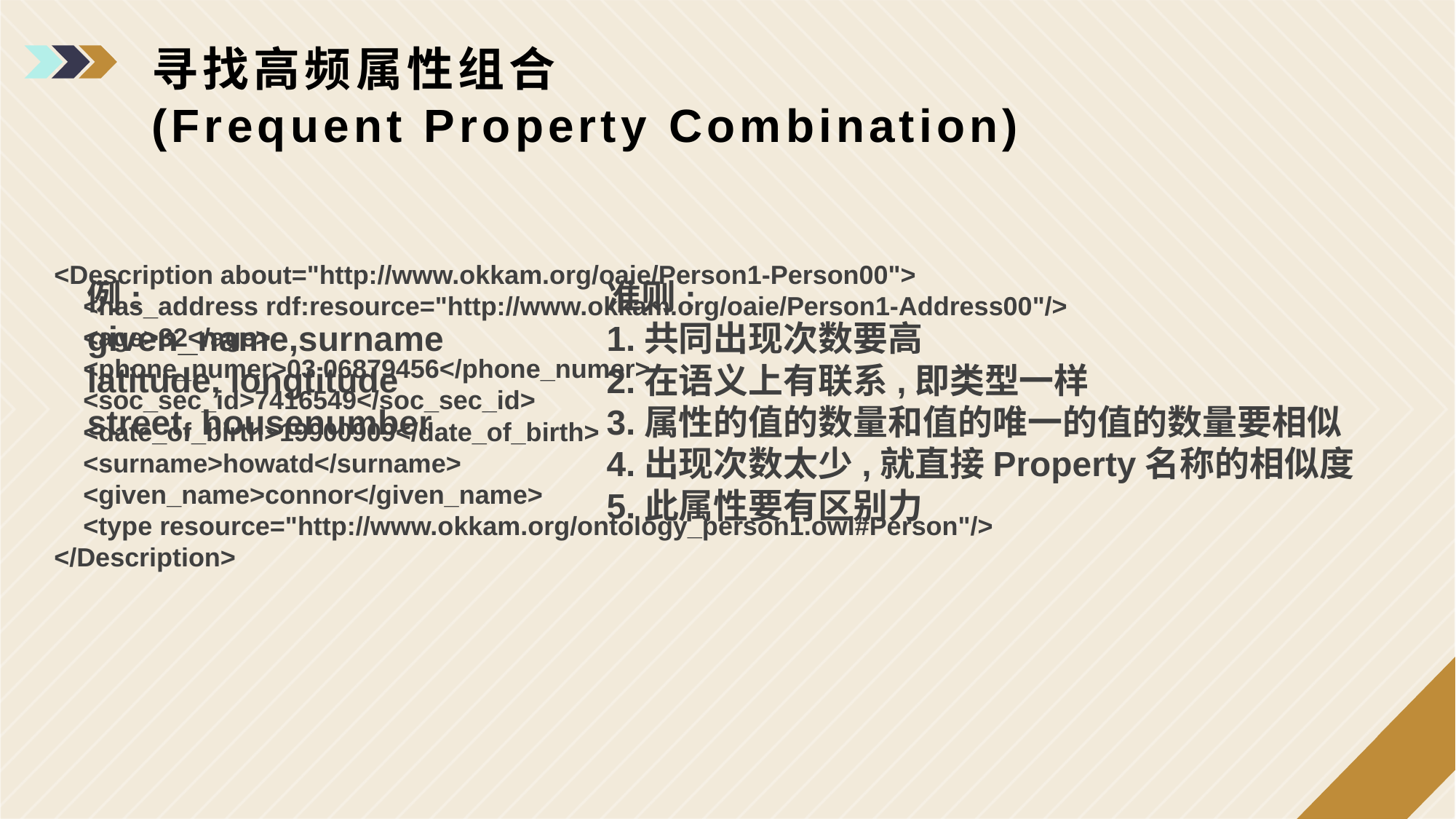

寻找高频属性组合
(Frequent Property Combination)
<Description about="http://www.okkam.org/oaie/Person1-Person00">
    <has_address rdf:resource="http://www.okkam.org/oaie/Person1-Address00"/>
    <age>32</age>
    <phone_numer>03 06879456</phone_numer>
    <soc_sec_id>7416549</soc_sec_id>
    <date_of_birth>19900909</date_of_birth>
    <surname>howatd</surname>
    <given_name>connor</given_name>
    <type resource="http://www.okkam.org/ontology_person1.owl#Person"/>
</Description>
例:
given_name,surname
latitude, longtitude
street, housenumber
准则:
1.共同出现次数要高
2.在语义上有联系,即类型一样
3.属性的值的数量和值的唯一的值的数量要相似
4.出现次数太少,就直接Property名称的相似度
5.此属性要有区别力